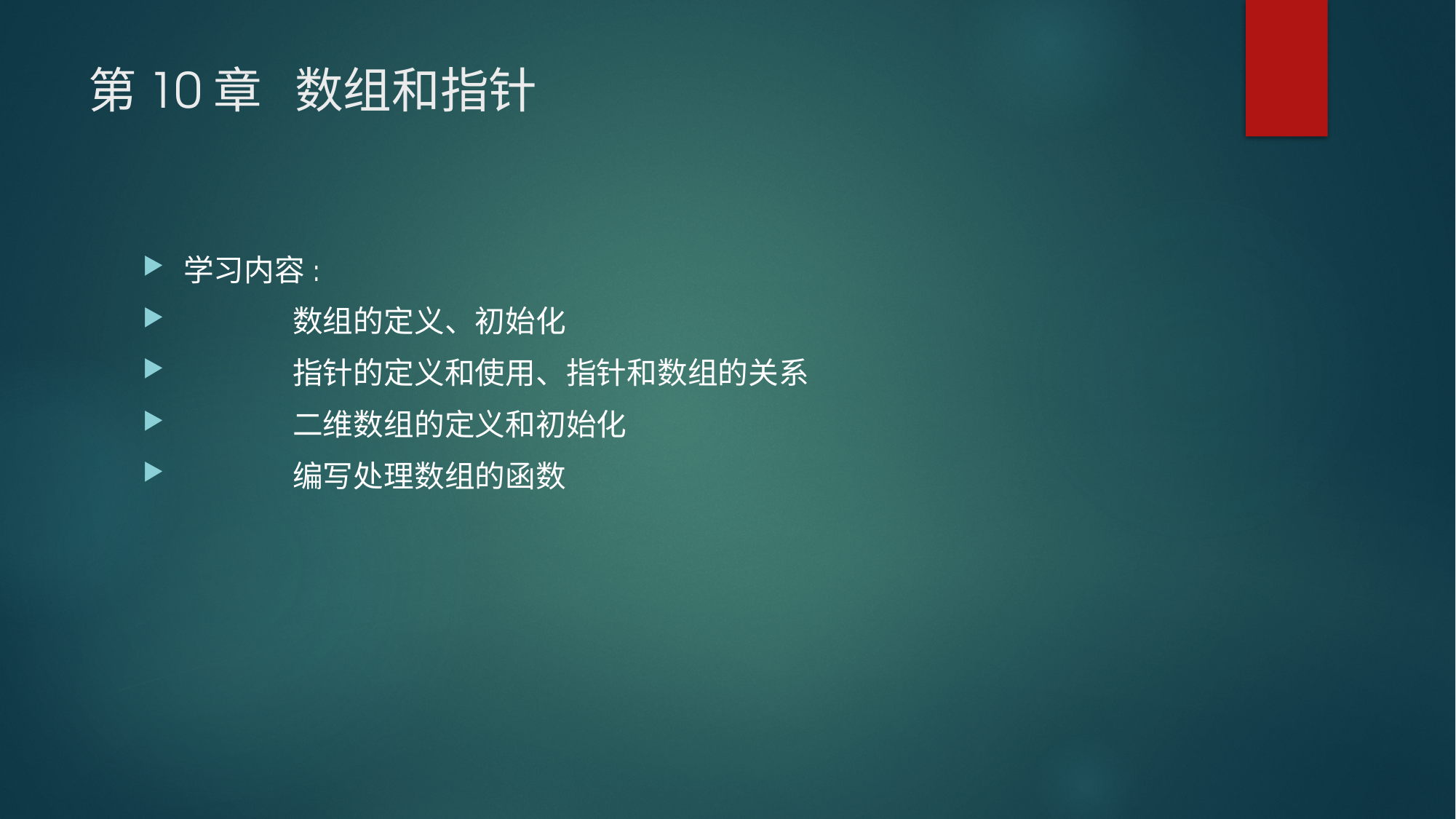

# 第10章   数组和指针
学习内容:
	数组的定义、初始化
	指针的定义和使用、指针和数组的关系
	二维数组的定义和初始化
	编写处理数组的函数